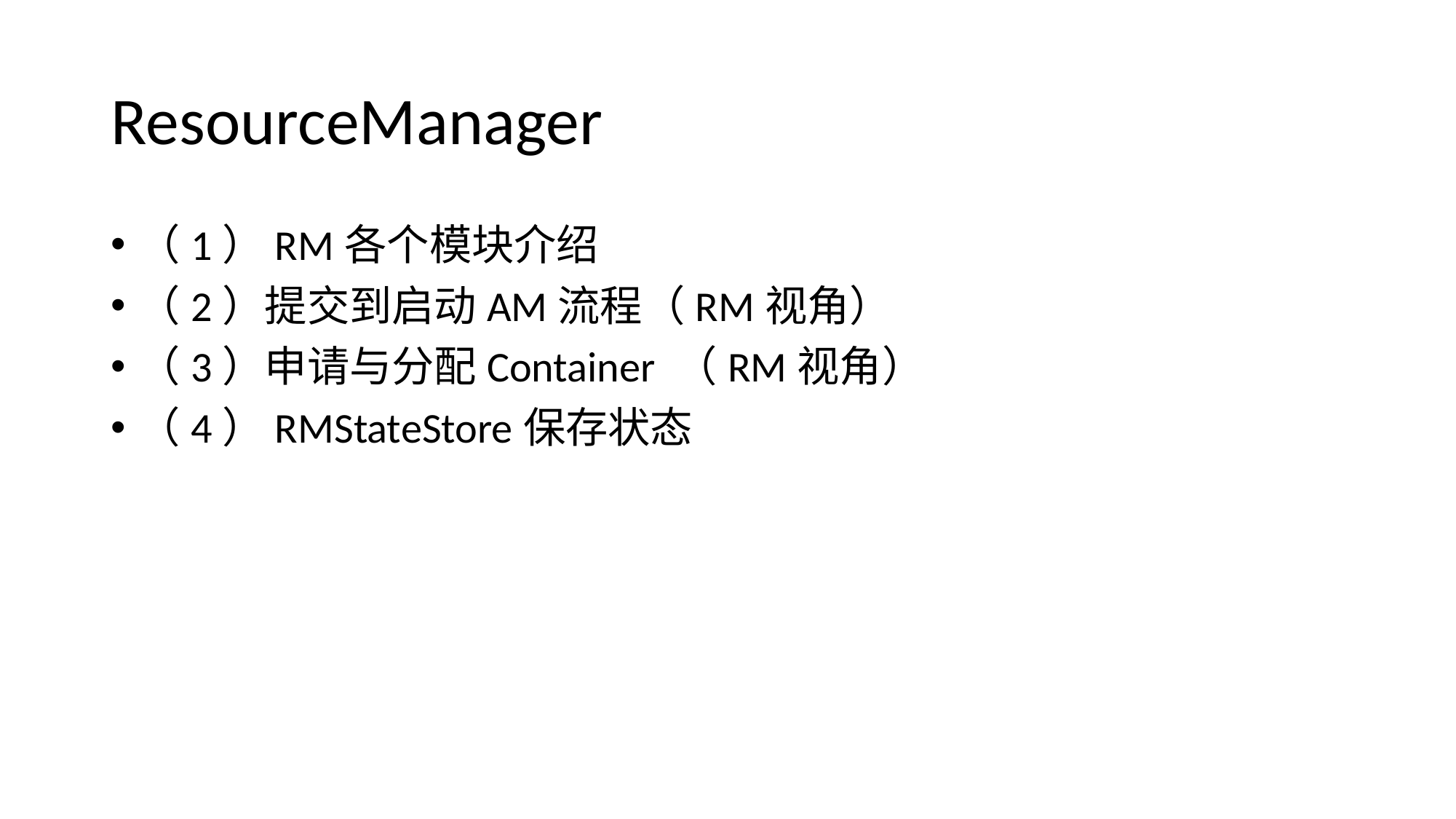

# ResourceManager
（1）RM各个模块介绍
（2）提交到启动AM流程（RM视角）
（3）申请与分配Container （RM视角）
（4）RMStateStore保存状态